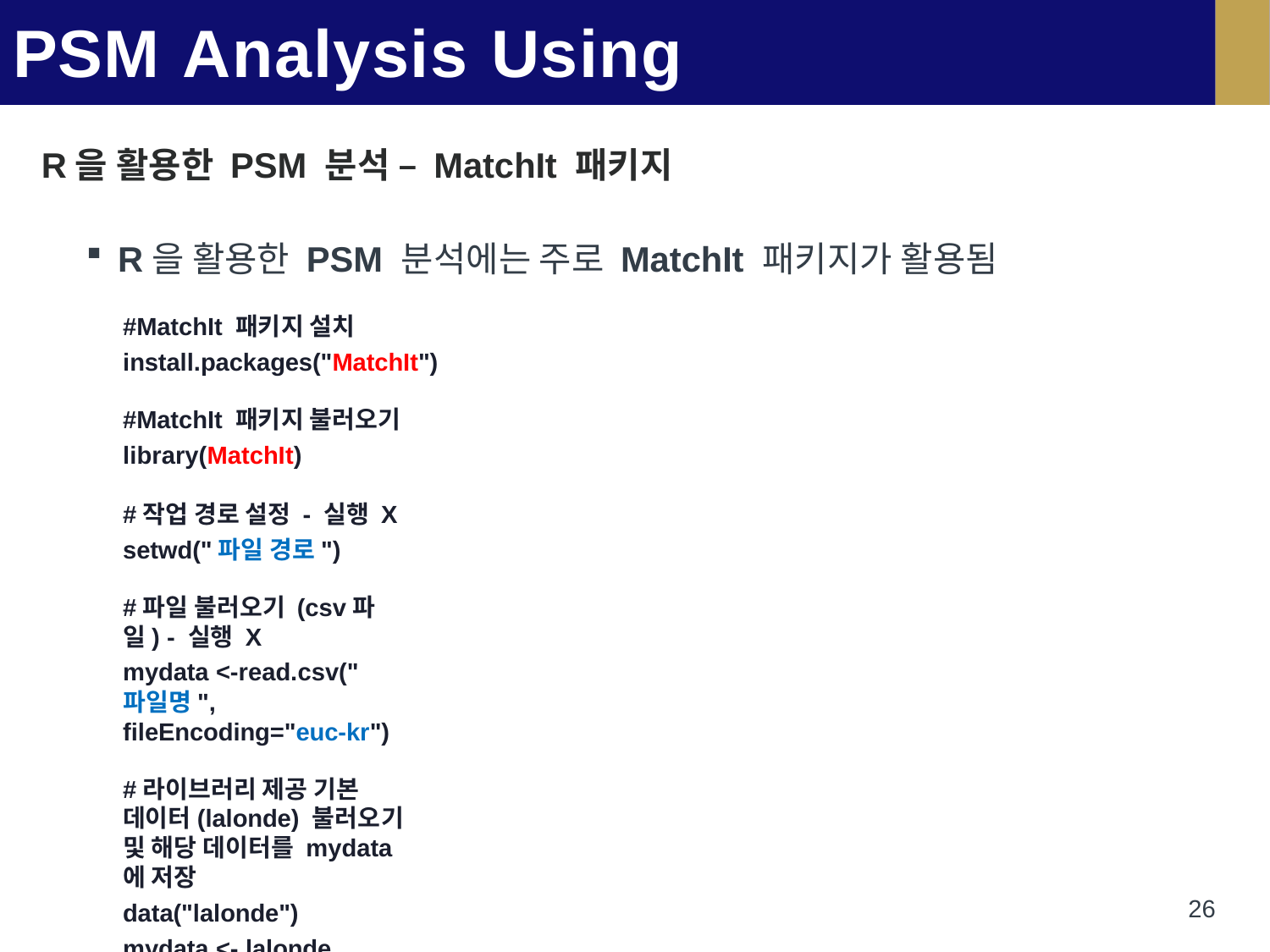

# PSM Analysis Using R
R을 활용한 PSM 분석 – MatchIt 패키지

R을 활용한 PSM 분석에는 주로 MatchIt 패키지가 활용됨
#MatchIt 패키지 설치
install.packages("MatchIt")

#MatchIt 패키지 불러오기
library(MatchIt)

#작업 경로 설정 - 실행 X  setwd("파일 경로")

#파일 불러오기 (csv파일) - 실행 X
mydata <-read.csv("파일명", fileEncoding="euc-kr")

#라이브러리 제공 기본 데이터(lalonde) 불러오기 및 해당 데이터를 mydata에 저장
data("lalonde")  mydata <- lalonde
26